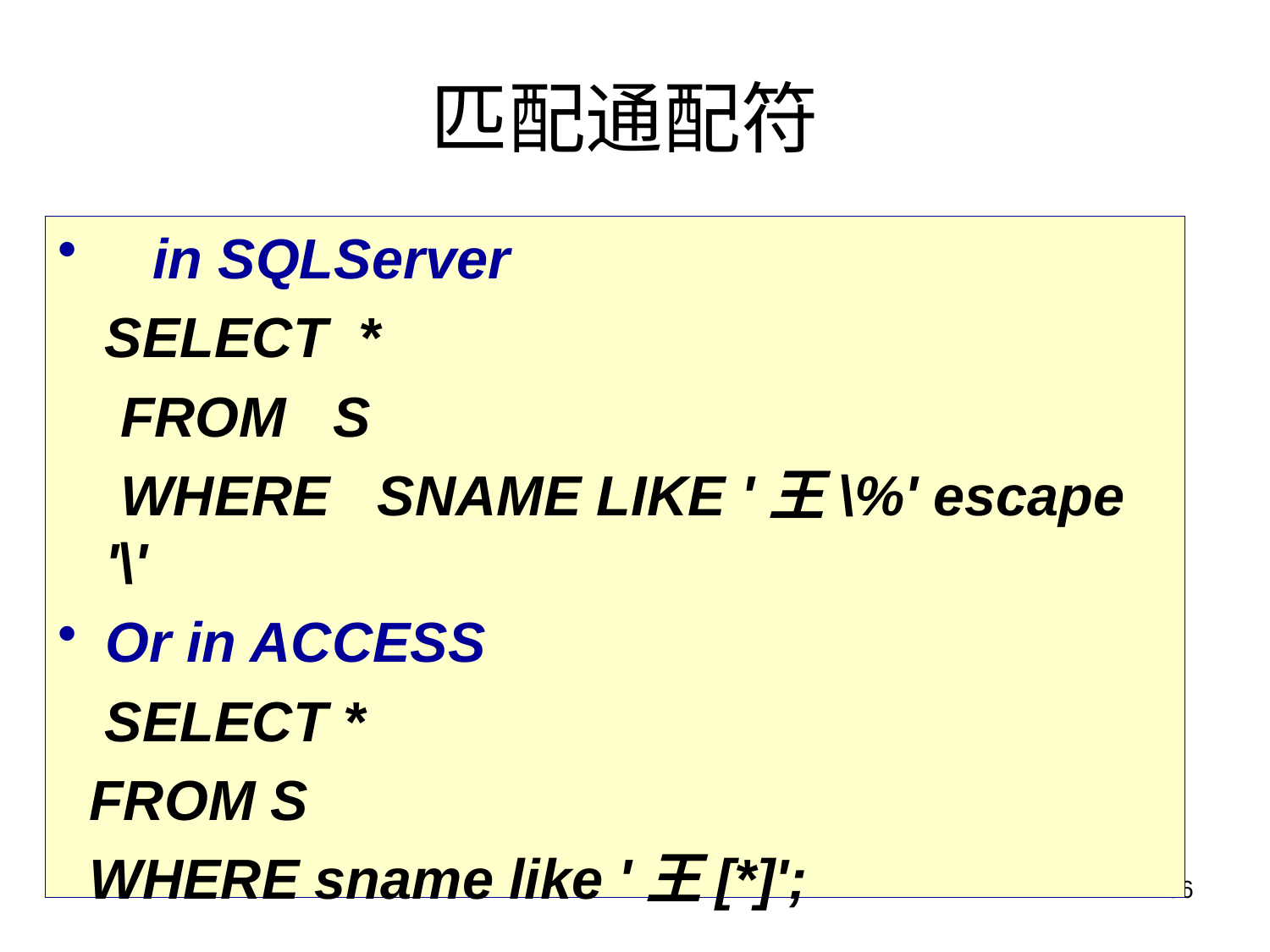

# 匹配通配符
   in SQLServer
   SELECT  *
    FROM   S
    WHERE   SNAME LIKE '王\%' escape '\'
Or in ACCESS
   SELECT *
  FROM S
  WHERE sname like '王[*]';
36